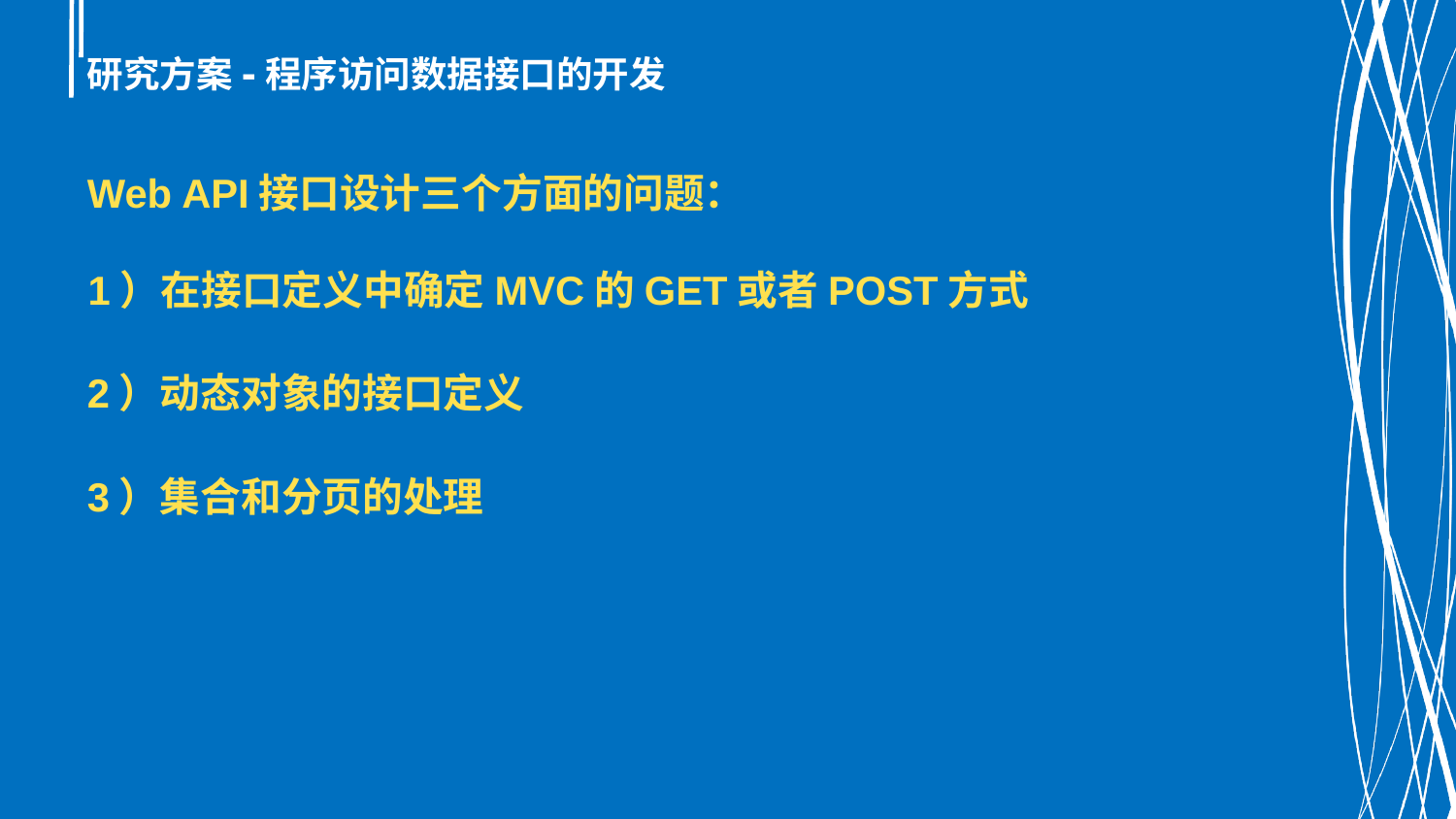

研究方案-程序访问数据接口的开发
Web API接口设计三个方面的问题：
1）在接口定义中确定MVC的GET或者POST方式
2）动态对象的接口定义
3）集合和分页的处理